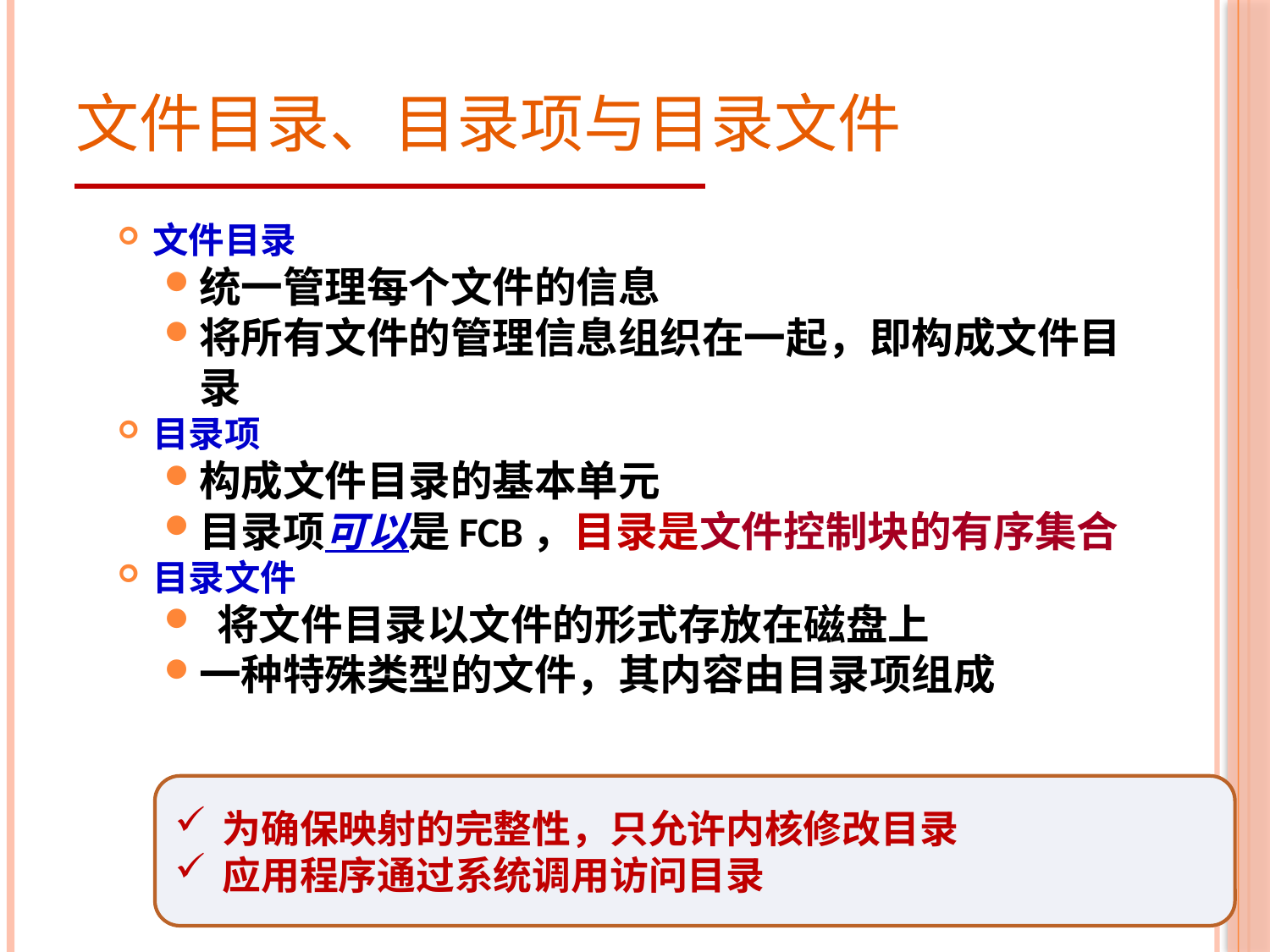

# 文件目录、目录项与目录文件
文件目录
统一管理每个文件的信息
将所有文件的管理信息组织在一起，即构成文件目录
目录项
构成文件目录的基本单元
目录项可以是FCB，目录是文件控制块的有序集合
目录文件
 将文件目录以文件的形式存放在磁盘上
一种特殊类型的文件，其内容由目录项组成
为确保映射的完整性，只允许内核修改目录
应用程序通过系统调用访问目录